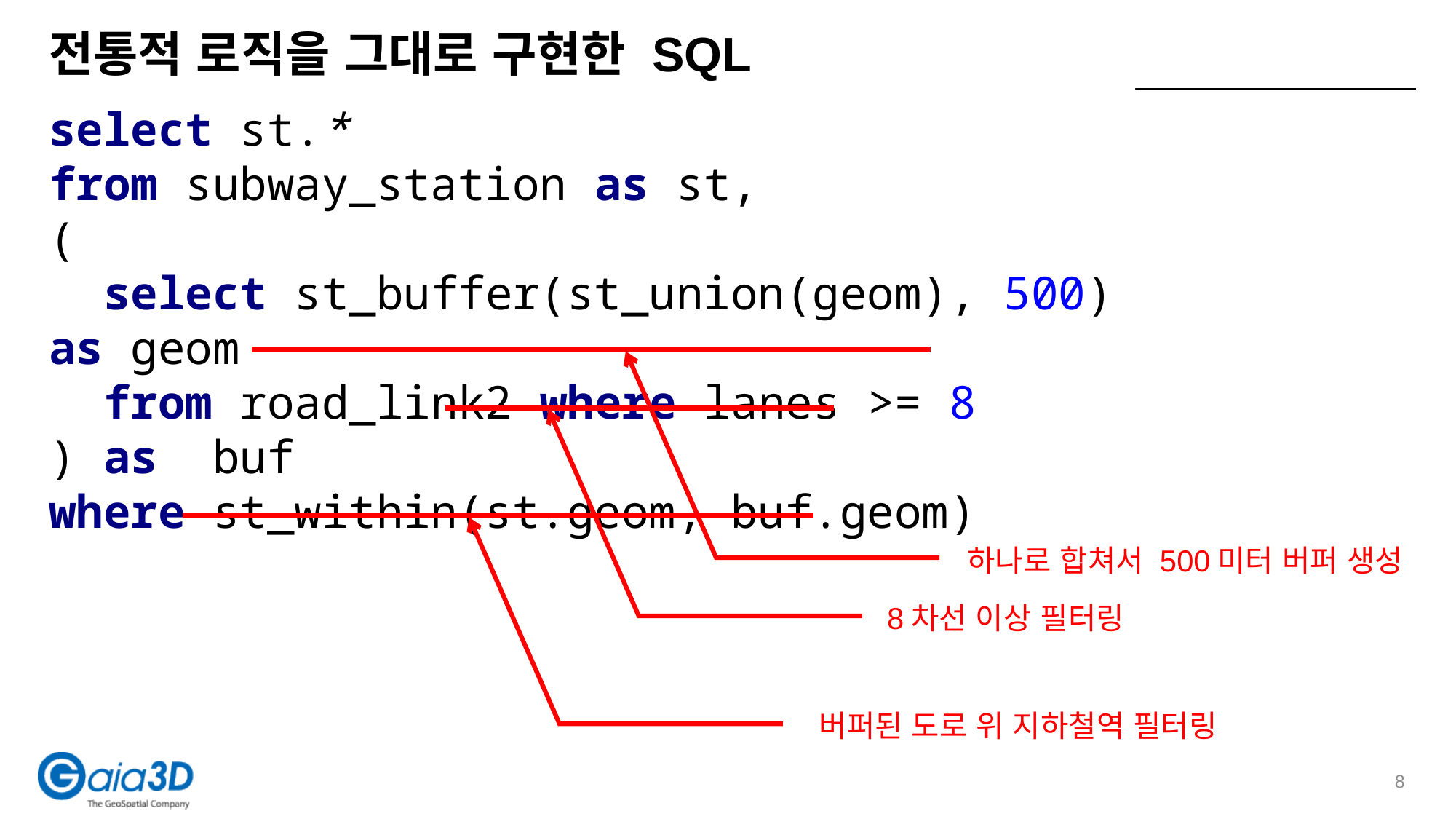

# 전통적 로직을 그대로 구현한 SQL
select st.*
from subway_station as st,
(
  select st_buffer(st_union(geom), 500) as geom
  from road_link2 where lanes >= 8
) as  buf
where st_within(st.geom, buf.geom)

하나로 합쳐서 500미터 버퍼 생성

8차선 이상 필터링

버퍼된 도로 위 지하철역 필터링
8